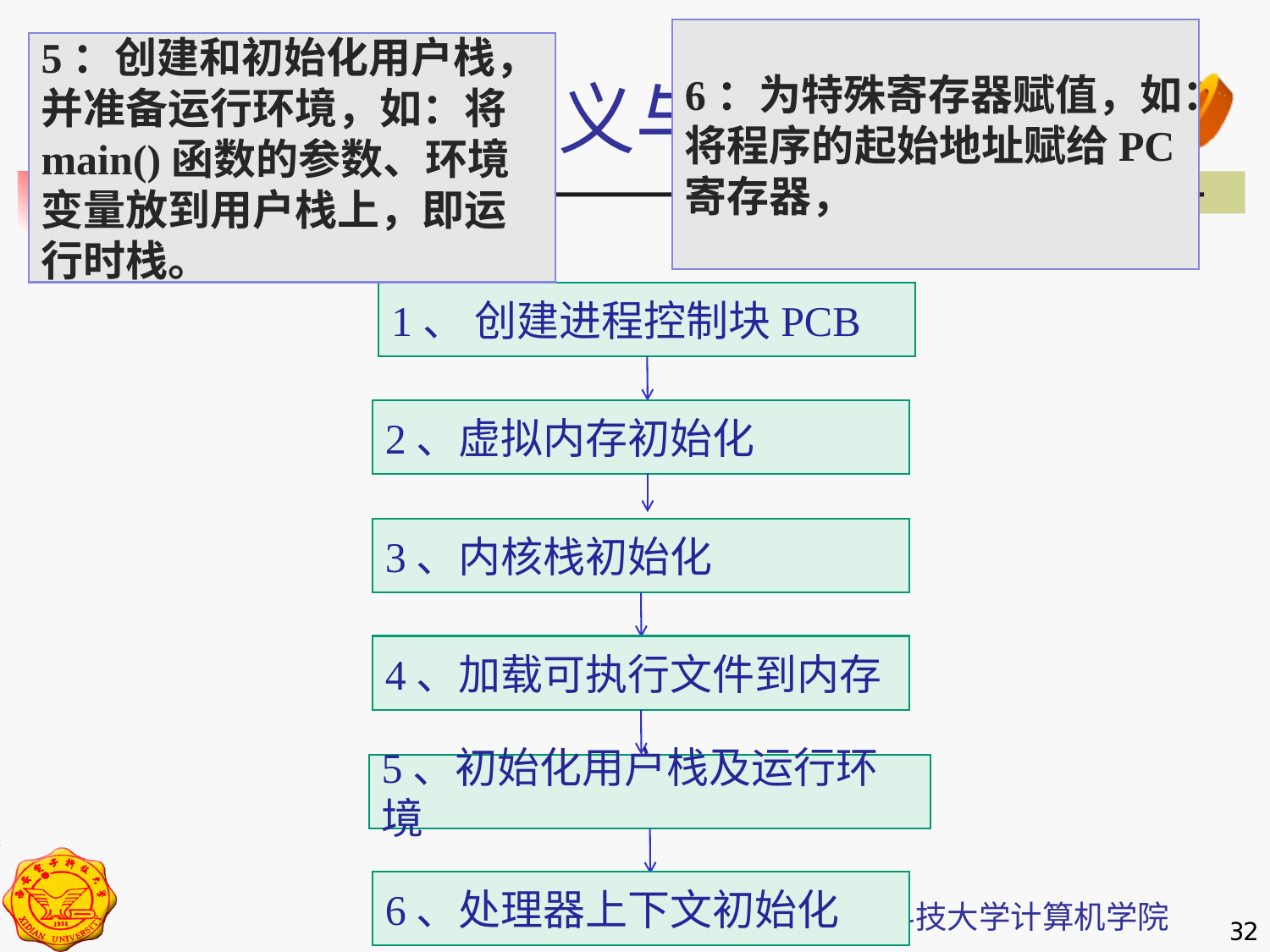

6：为特殊寄存器赋值，如：将程序的起始地址赋给PC寄存器，
5：创建和初始化用户栈，并准备运行环境，如：将main()函数的参数、环境变量放到用户栈上，即运行时栈。
3.2 进程定义与控制
进程的创建

1、 创建进程控制块PCB

2、虚拟内存初始化

3、内核栈初始化

4、加载可执行文件到内存

5、初始化用户栈及运行环境

6、处理器上下文初始化

32